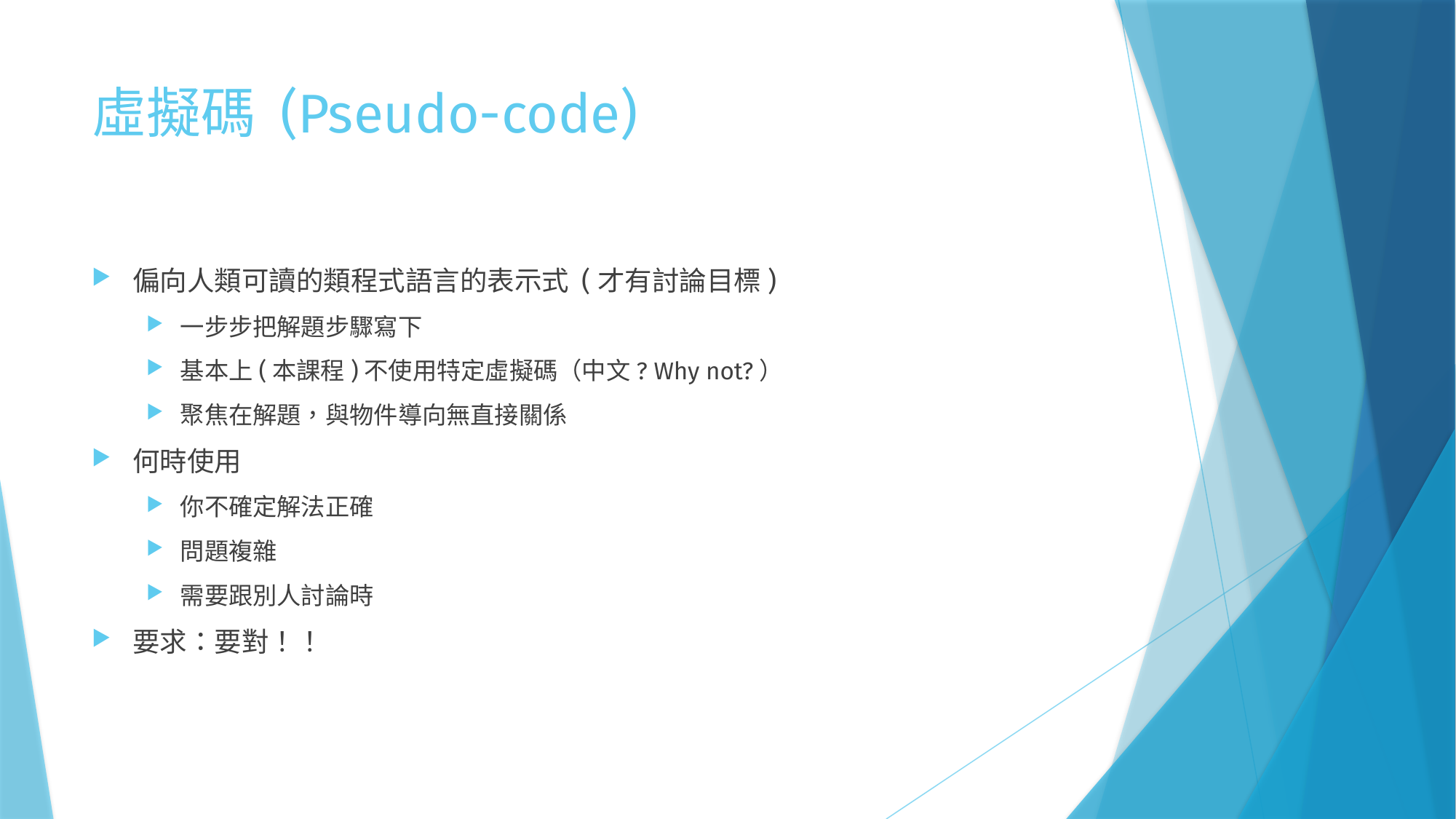

# 虛擬碼 (Pseudo-code)
偏向人類可讀的類程式語言的表示式 (才有討論目標)
一步步把解題步驟寫下
基本上(本課程)不使用特定虛擬碼（中文? Why not?）
聚焦在解題，與物件導向無直接關係
何時使用
你不確定解法正確
問題複雜
需要跟別人討論時
要求：要對！！